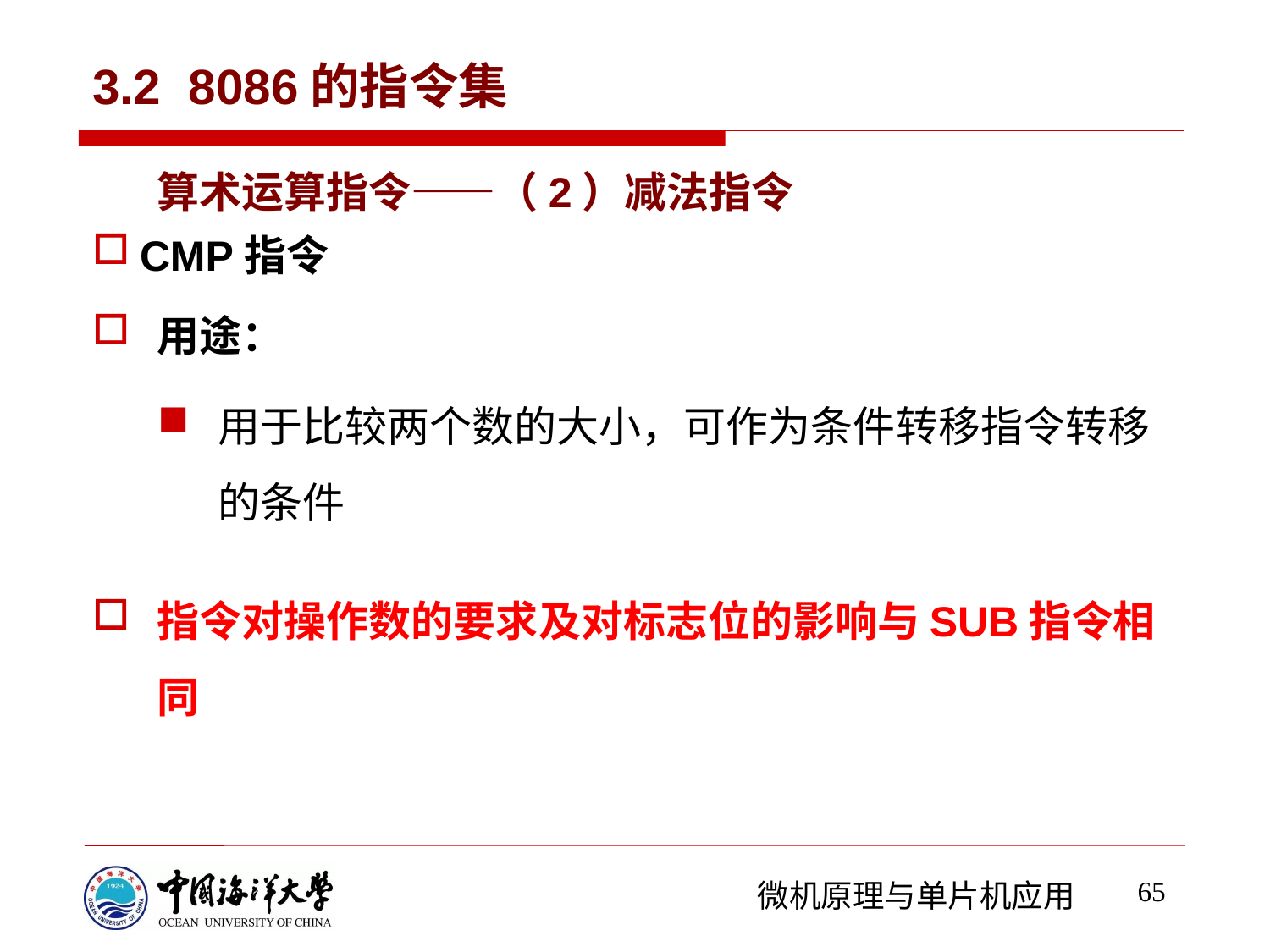

# 3.2  8086的指令集
算术运算指令——（2）减法指令
CMP指令
用途：
用于比较两个数的大小，可作为条件转移指令转移的条件
指令对操作数的要求及对标志位的影响与SUB指令相同

65